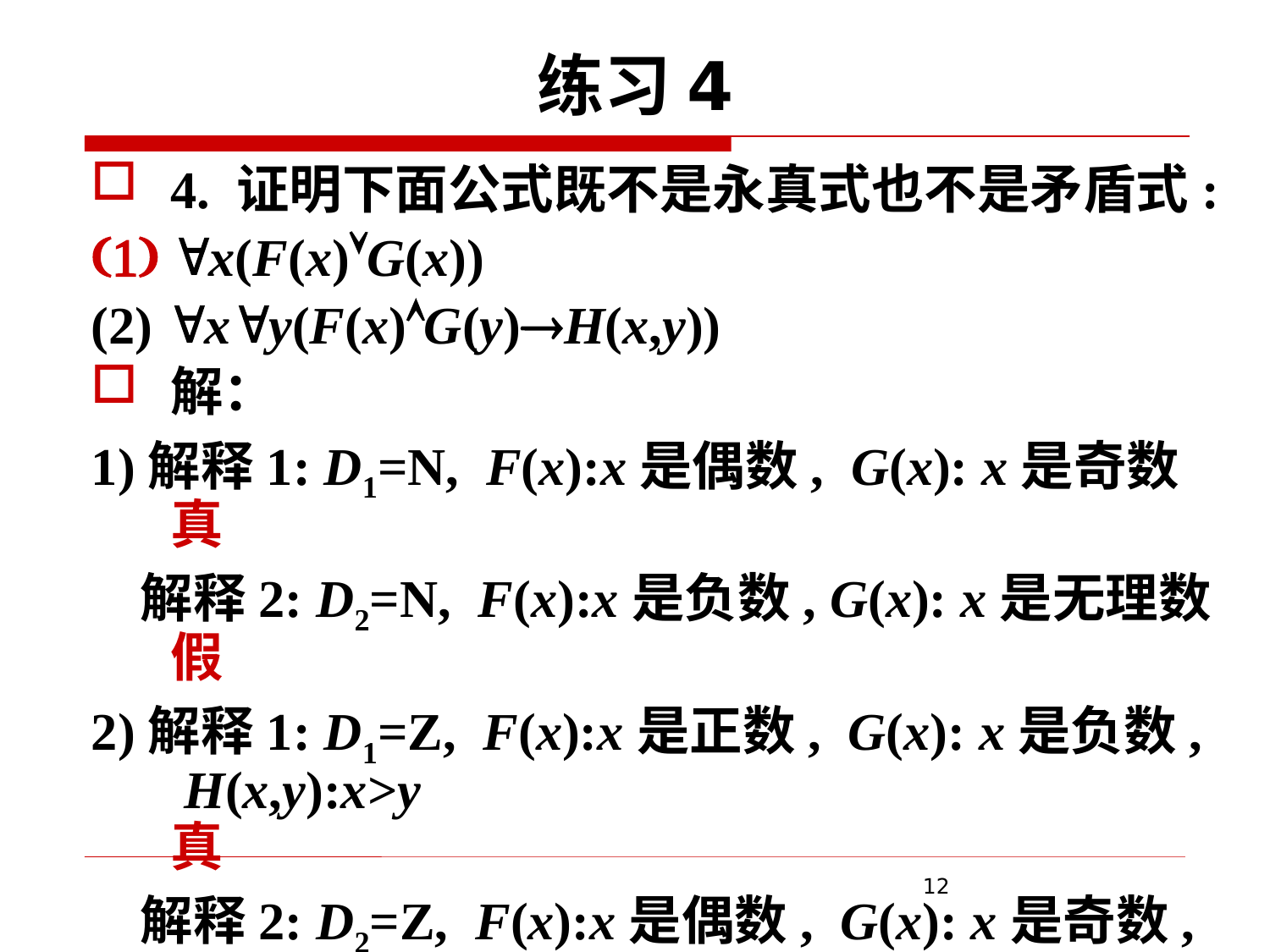

# 练习4
4. 证明下面公式既不是永真式也不是矛盾式:
∀x(F(x)∨G(x))
(2) ∀x∀y(F(x)∧G(y)→H(x,y))
解：
1)解释1: D1=N,  F(x):x是偶数,  G(x): x是奇数    真
   解释2: D2=N,  F(x):x是负数, G(x): x是无理数 假
2)解释1: D1=Z,  F(x):x是正数,  G(x): x是负数,    H(x,y):x>y                                                          真
   解释2: D2=Z,  F(x):x是偶数,  G(x): x是奇数,     H(x,y):x>y                                                          假
12